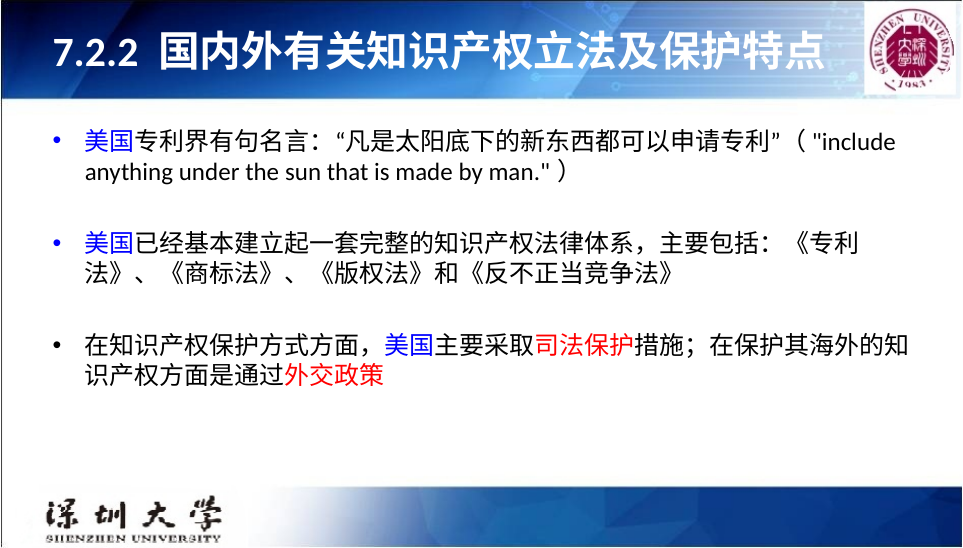

# 7.2.2 国内外有关知识产权立法及保护特点
美国专利界有句名言：“凡是太阳底下的新东西都可以申请专利”（"include anything under the sun that is made by man."）

美国已经基本建立起一套完整的知识产权法律体系，主要包括：《专利法》、《商标法》、《版权法》和《反不正当竞争法》

在知识产权保护方式方面，美国主要采取司法保护措施；在保护其海外的知识产权方面是通过外交政策
266